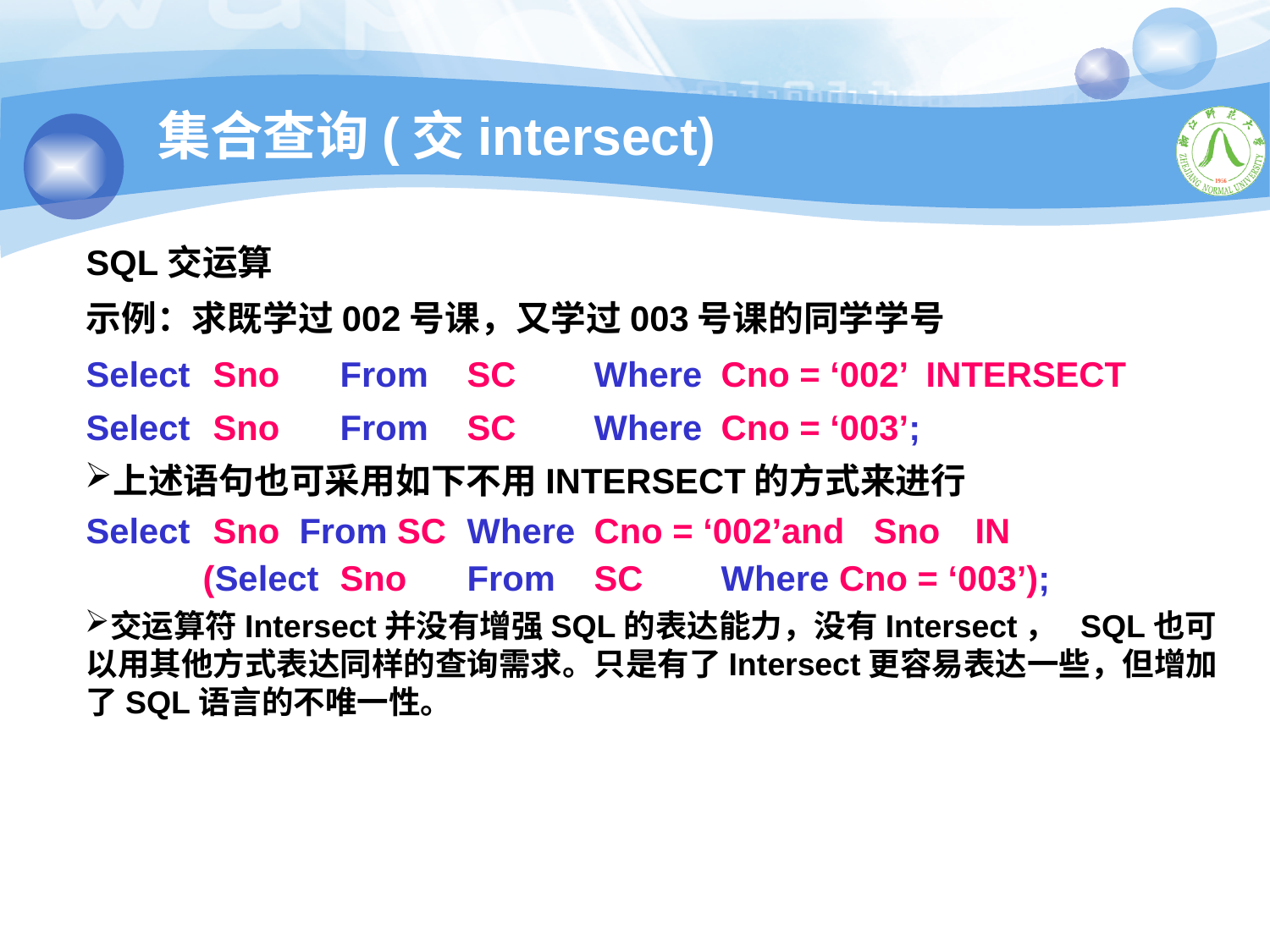

# 集合查询(交intersect)
SQL交运算
示例：求既学过002号课，又学过003号课的同学学号
Select	Sno	From	SC	Where	Cno = ‘002’  INTERSECT
Select	Sno	From	SC	Where	Cno = ‘003’;
上述语句也可采用如下不用INTERSECT的方式来进行
Select	Sno  From SC	Where	Cno = ‘002’and   Sno	IN
            (Select	Sno	From	SC	Where Cno = ‘003’);
交运算符Intersect并没有增强SQL的表达能力，没有Intersect， SQL也可以用其他方式表达同样的查询需求。只是有了Intersect更容易表达一些，但增加了SQL语言的不唯一性。